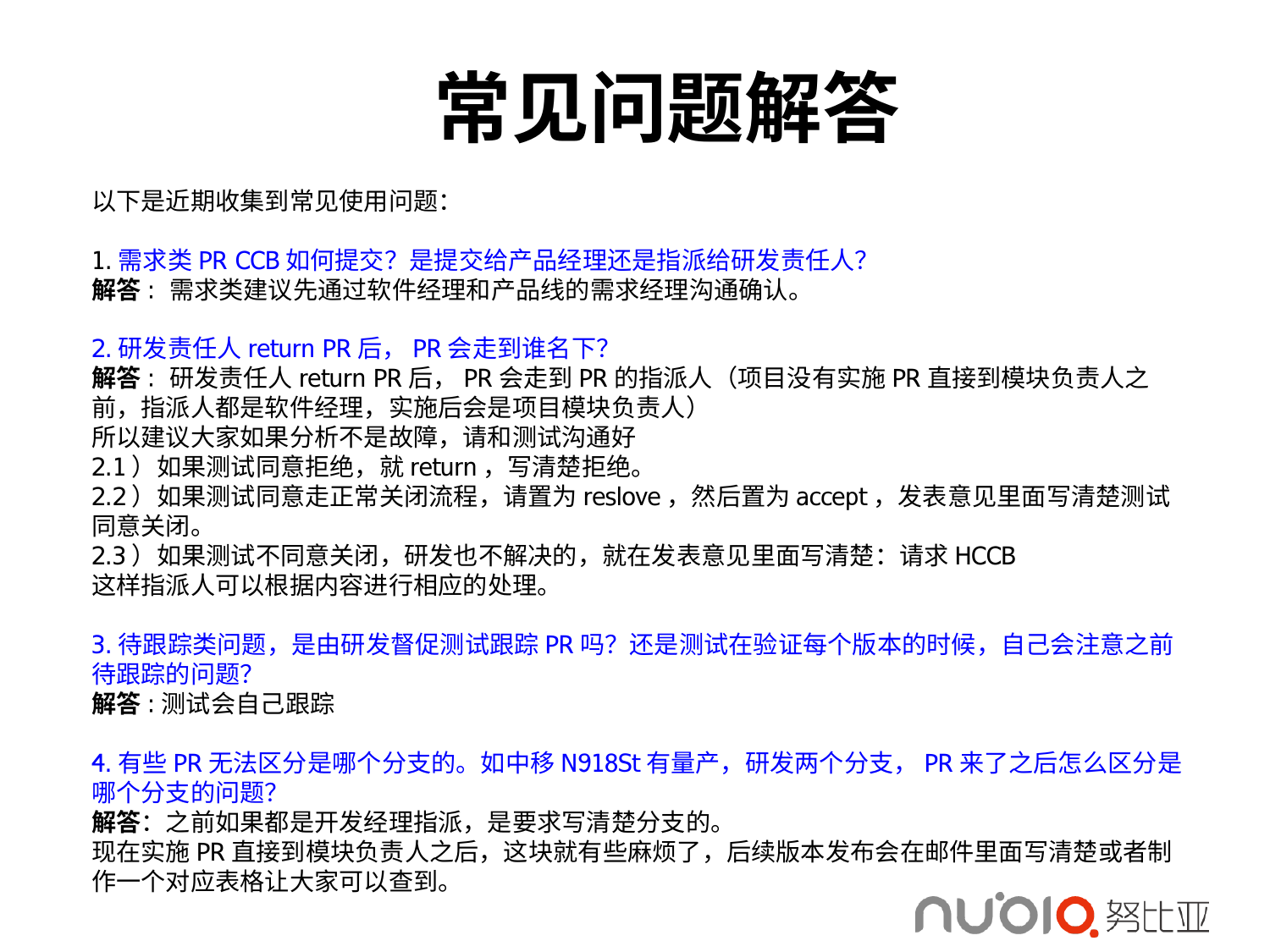

操作说明
常见问题解答
以下是近期收集到常见使用问题：

1.需求类PR CCB如何提交？是提交给产品经理还是指派给研发责任人？
解答: 需求类建议先通过软件经理和产品线的需求经理沟通确认。

2.研发责任人return PR后，PR会走到谁名下？
解答: 研发责任人return PR后，PR会走到PR的指派人（项目没有实施PR直接到模块负责人之前，指派人都是软件经理，实施后会是项目模块负责人）
所以建议大家如果分析不是故障，请和测试沟通好
2.1）如果测试同意拒绝，就return，写清楚拒绝。
2.2）如果测试同意走正常关闭流程，请置为reslove，然后置为accept，发表意见里面写清楚测试同意关闭。
2.3）如果测试不同意关闭，研发也不解决的，就在发表意见里面写清楚：请求HCCB
这样指派人可以根据内容进行相应的处理。

3.待跟踪类问题，是由研发督促测试跟踪PR吗？还是测试在验证每个版本的时候，自己会注意之前待跟踪的问题？
解答:测试会自己跟踪

4.有些PR无法区分是哪个分支的。如中移N918St有量产，研发两个分支，PR来了之后怎么区分是哪个分支的问题？
解答：之前如果都是开发经理指派，是要求写清楚分支的。
现在实施PR直接到模块负责人之后，这块就有些麻烦了，后续版本发布会在邮件里面写清楚或者制作一个对应表格让大家可以查到。